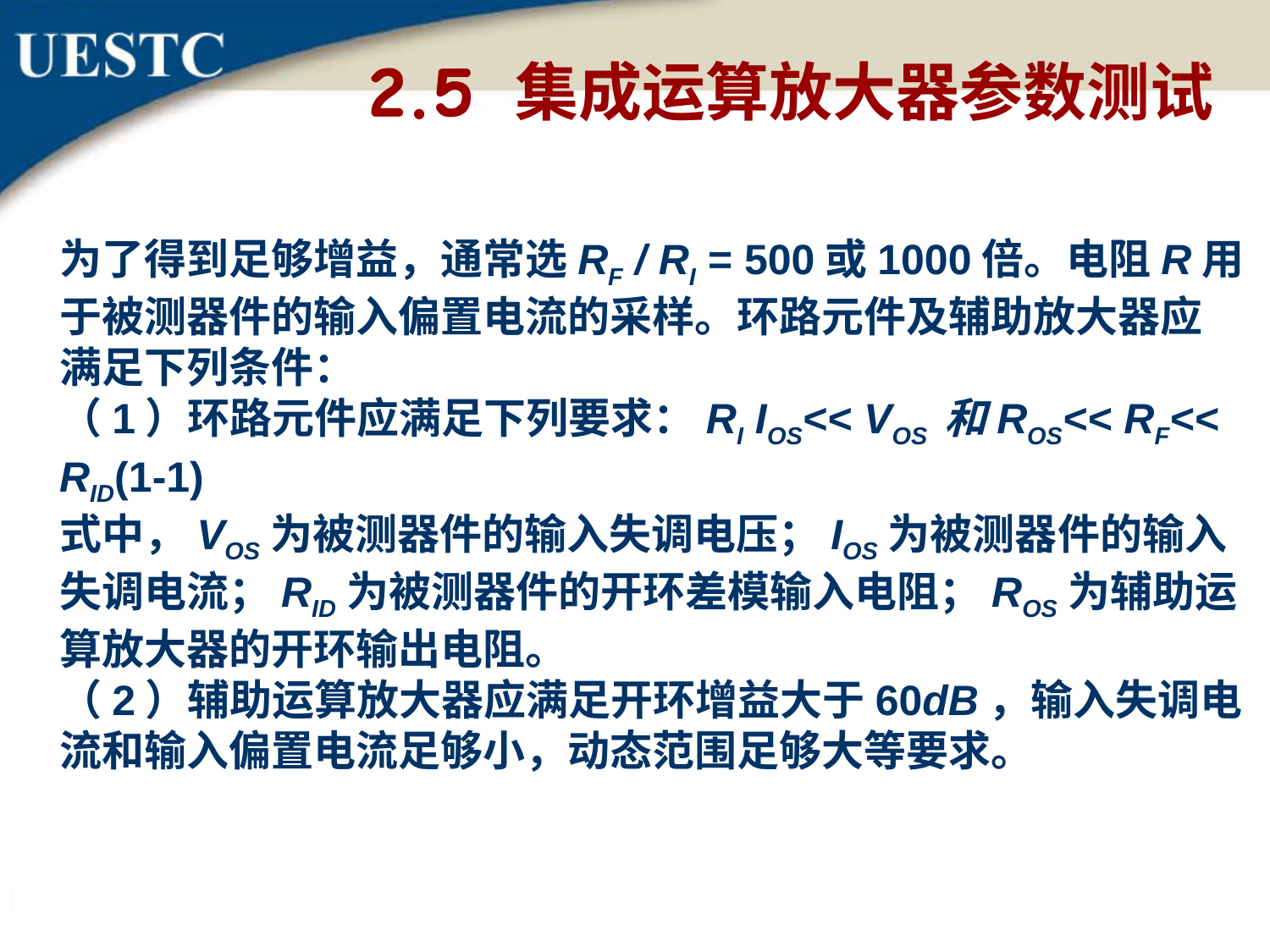

2.5 集成运算放大器参数测试
为了得到足够增益，通常选RF / RI = 500或1000倍。电阻R用于被测器件的输入偏置电流的采样。环路元件及辅助放大器应满足下列条件：
（1）环路元件应满足下列要求：RI IOS<< VOS 和ROS<< RF<< RID(1-1)
式中，VOS为被测器件的输入失调电压；IOS为被测器件的输入失调电流；RID为被测器件的开环差模输入电阻；ROS为辅助运算放大器的开环输出电阻。
（2）辅助运算放大器应满足开环增益大于60dB，输入失调电流和输入偏置电流足够小，动态范围足够大等要求。